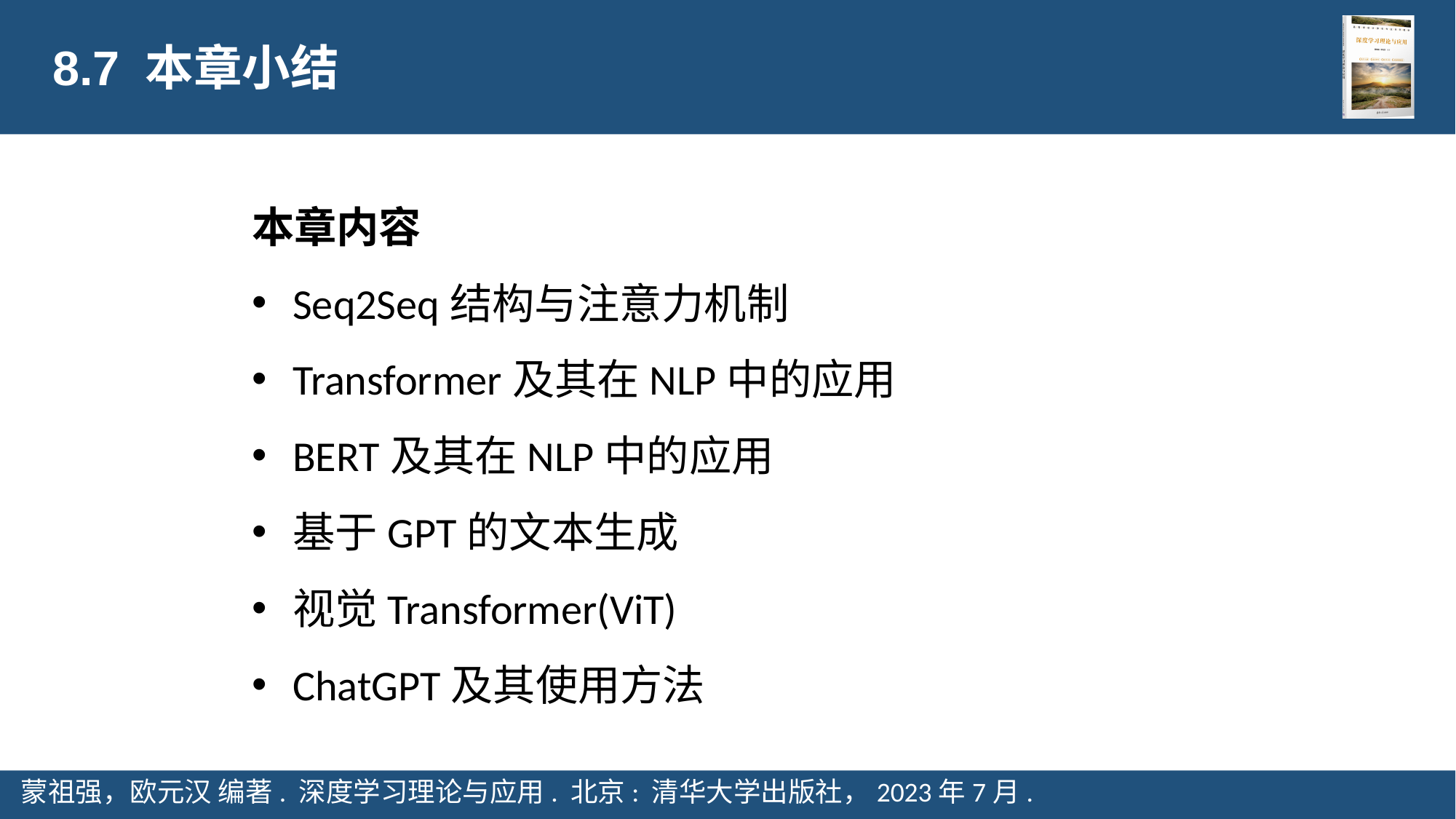

8.7 本章小结
本章内容
Seq2Seq结构与注意力机制
Transformer及其在NLP中的应用
BERT及其在NLP中的应用
基于GPT的文本生成
视觉Transformer(ViT)
ChatGPT及其使用方法